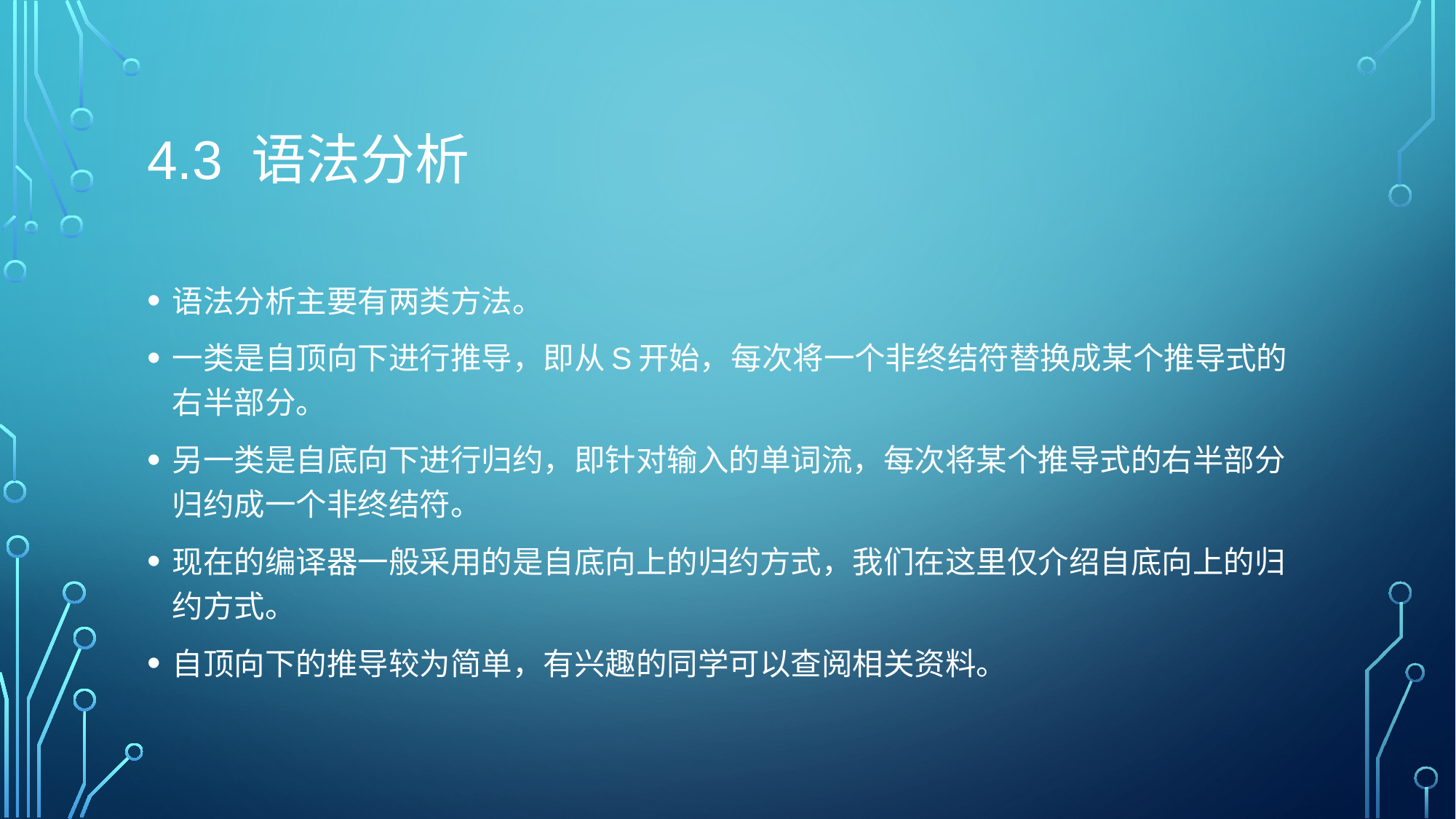

# 4.3 语法分析
语法分析主要有两类方法。
一类是自顶向下进行推导，即从S开始，每次将一个非终结符替换成某个推导式的右半部分。
另一类是自底向下进行归约，即针对输入的单词流，每次将某个推导式的右半部分归约成一个非终结符。
现在的编译器一般采用的是自底向上的归约方式，我们在这里仅介绍自底向上的归约方式。
自顶向下的推导较为简单，有兴趣的同学可以查阅相关资料。